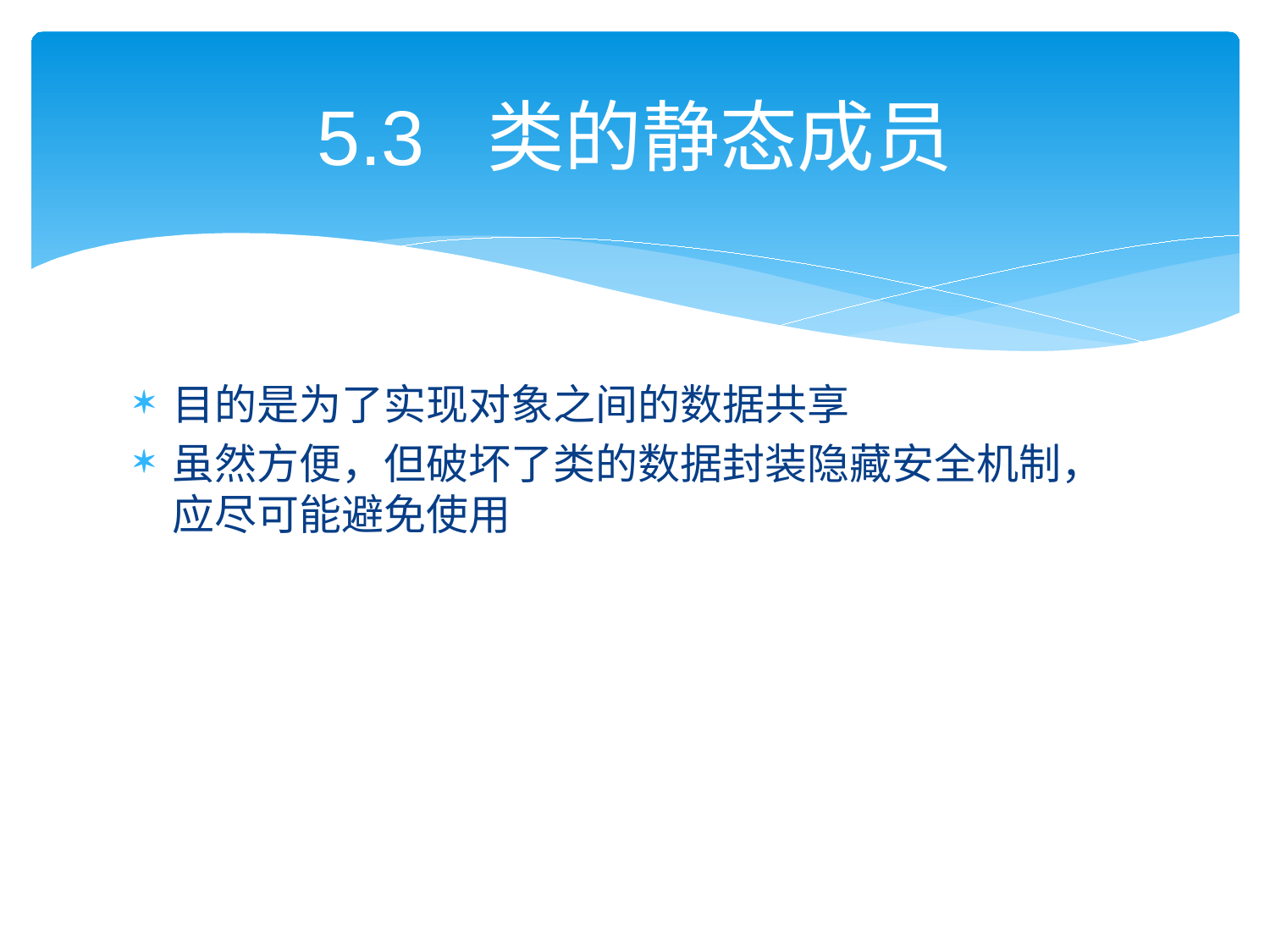

# 5.3  类的静态成员
目的是为了实现对象之间的数据共享
虽然方便，但破坏了类的数据封装隐藏安全机制，应尽可能避免使用